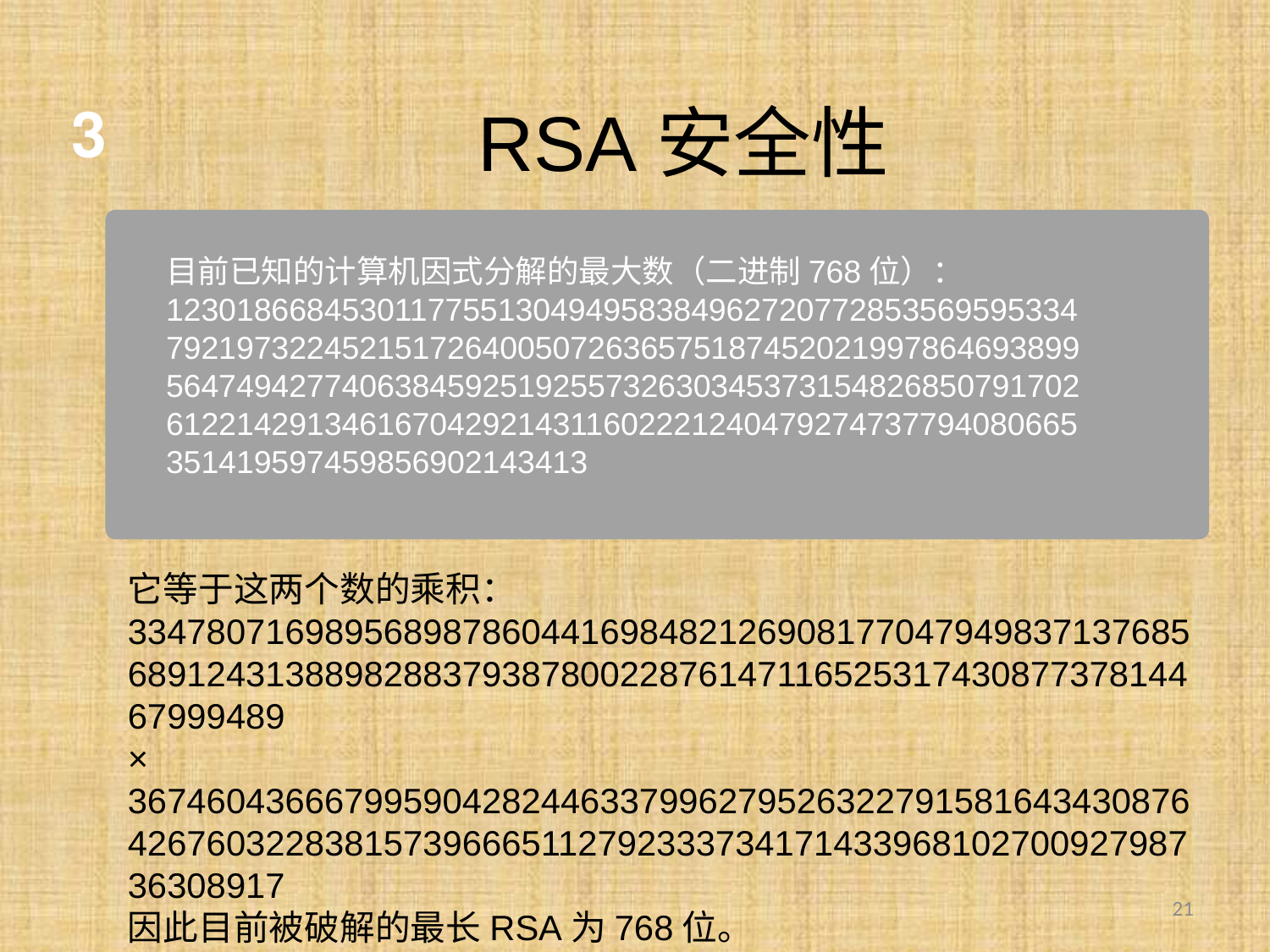

RSA安全性
3

目前已知的计算机因式分解的最大数（二进制768位）：
1230186684530117755130494958384962720772853569595334
7921973224521517264005072636575187452021997864693899
5647494277406384592519255732630345373154826850791702
6122142913461670429214311602221240479274737794080665
351419597459856902143413
它等于这两个数的乘积：
33478071698956898786044169848212690817704794983713768568912431388982883793878002287614711652531743087737814467999489
×
36746043666799590428244633799627952632279158164343087642676032283815739666511279233373417143396810270092798736308917
因此目前被破解的最长RSA为768位。
21